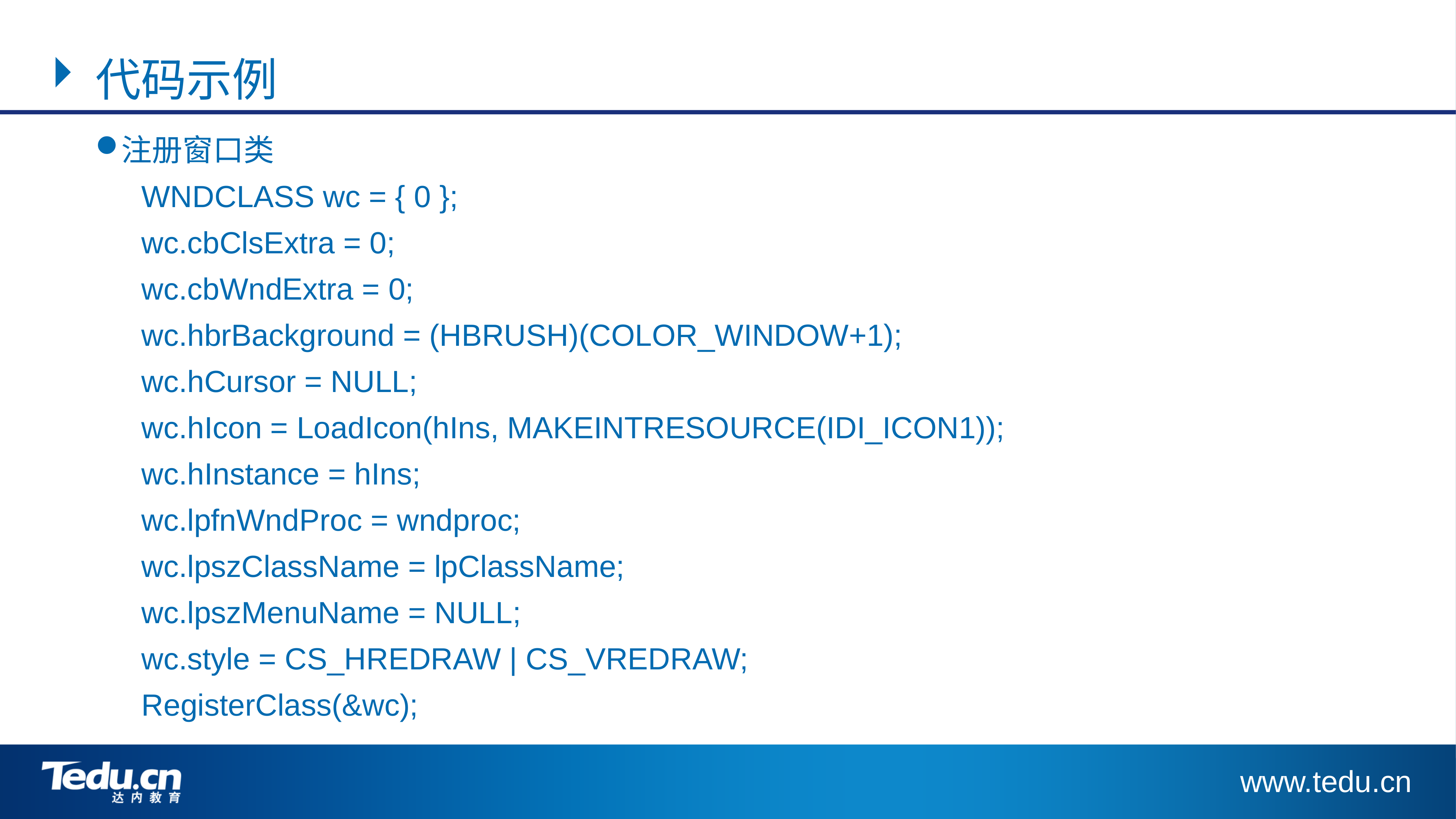

代码示例
注册窗口类
	WNDCLASS wc = { 0 };
	wc.cbClsExtra = 0;
	wc.cbWndExtra = 0;
	wc.hbrBackground = (HBRUSH)(COLOR_WINDOW+1);
	wc.hCursor = NULL;
	wc.hIcon = LoadIcon(hIns, MAKEINTRESOURCE(IDI_ICON1));
	wc.hInstance = hIns;
	wc.lpfnWndProc = wndproc;
	wc.lpszClassName = lpClassName;
	wc.lpszMenuName = NULL;
	wc.style = CS_HREDRAW | CS_VREDRAW;
	RegisterClass(&wc);